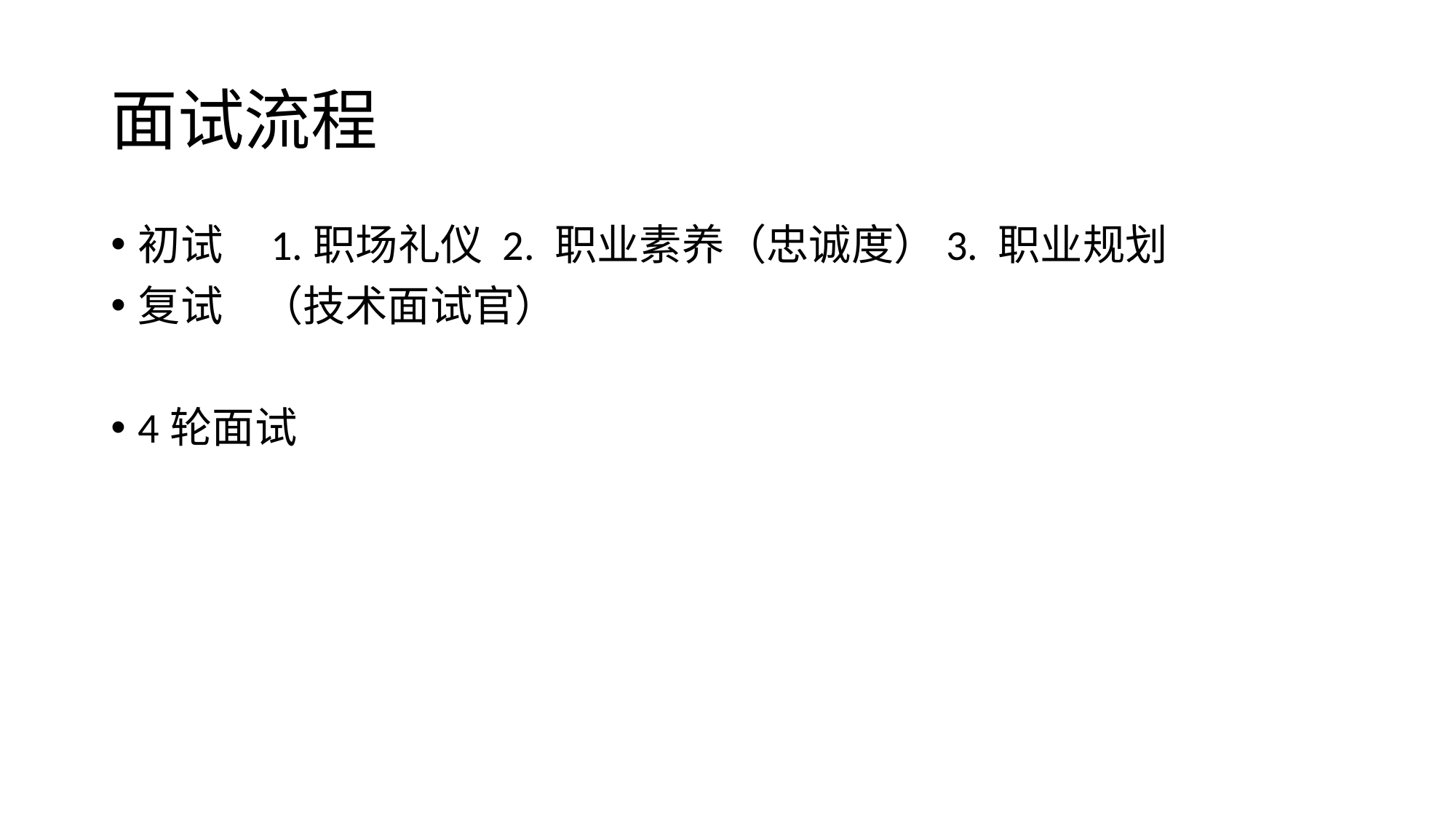

# 面试流程
初试    1.职场礼仪 2. 职业素养（忠诚度）3. 职业规划
复试    （技术面试官）

4轮面试